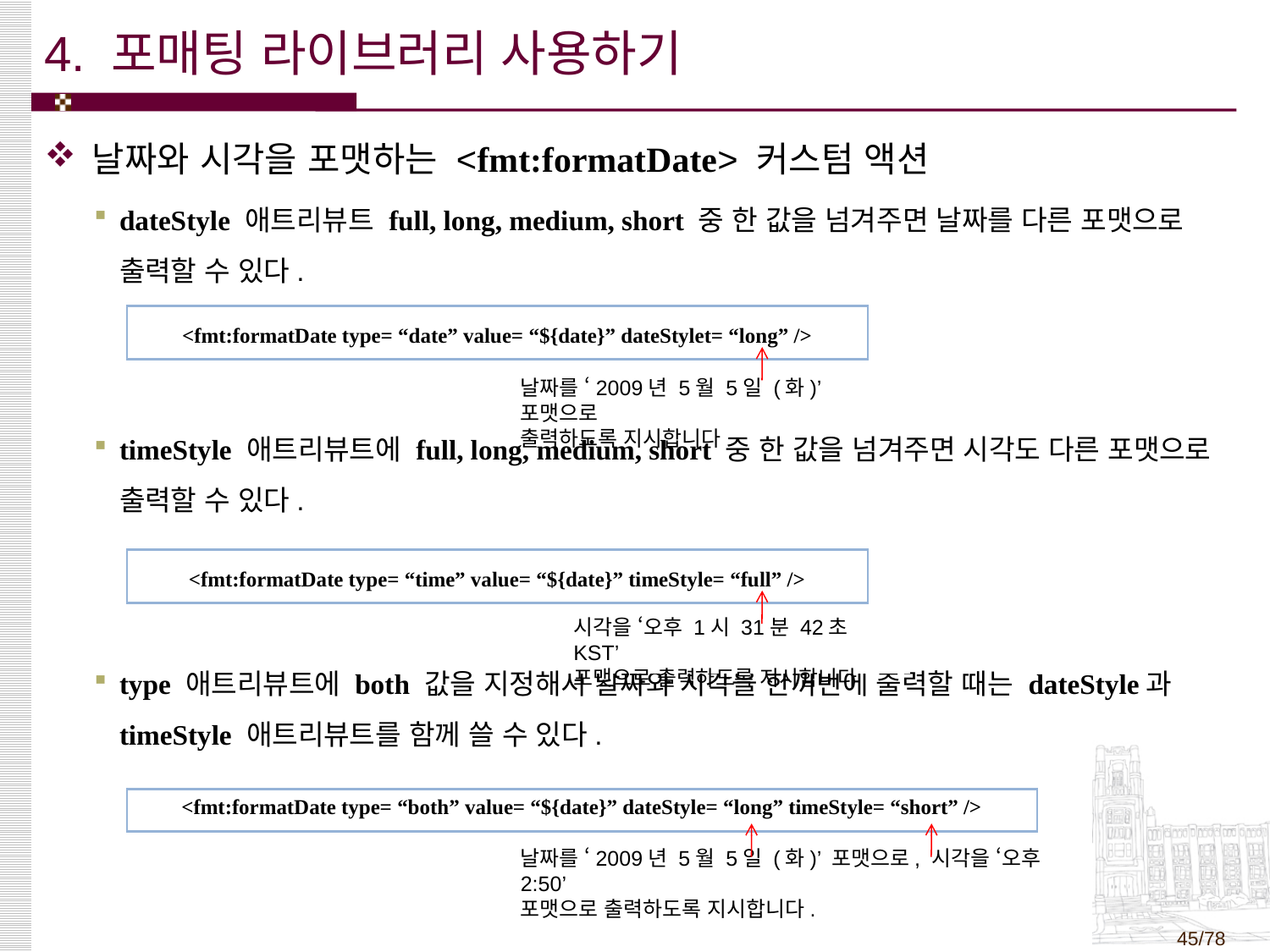

# 4. 포매팅 라이브러리 사용하기
날짜와 시각을 포맷하는 <fmt:formatDate> 커스텀 액션
dateStyle 애트리뷰트 full, long, medium, short 중 한 값을 넘겨주면 날짜를 다른 포맷으로 출력할 수 있다.

timeStyle 애트리뷰트에 full, long, medium, short 중 한 값을 넘겨주면 시각도 다른 포맷으로 출력할 수 있다.

type 애트리뷰트에 both 값을 지정해서 날짜와 시각을 한꺼번에 출력할 때는 dateStyle과 timeStyle 애트리뷰트를 함께 쓸 수 있다.

| <fmt:formatDate type= “date” value= “${date}” dateStylet= “long” /> |
| --- |
날짜를 ‘2009년 5월 5일 (화)’ 포맷으로
출력하도록 지시합니다
| <fmt:formatDate type= “time” value= “${date}” timeStyle= “full” /> |
| --- |
시각을 ‘오후 1시 31분 42초 KST’
포맷으로 출력하도록 지시합니다
| <fmt:formatDate type= “both” value= “${date}” dateStyle= “long” timeStyle= “short” /> |
| --- |
날짜를 ‘2009년 5월 5일 (화)’ 포맷으로, 시각을 ‘오후 2:50’
포맷으로 출력하도록 지시합니다.